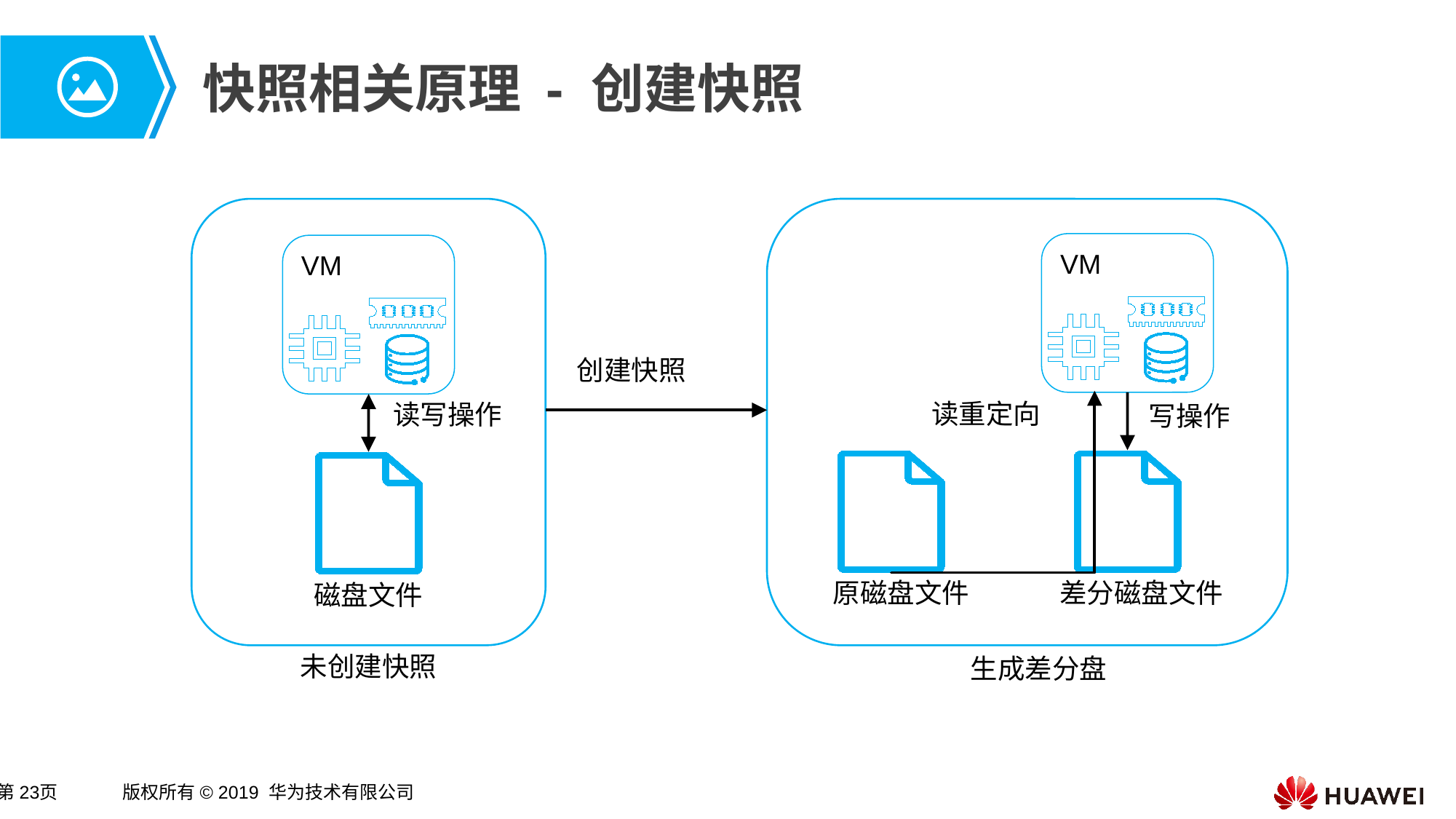

# 快照相关原理 - 创建快照

VM

磁盘文件
读写操作
未创建快照

VM

创建快照
读重定向
写操作

原磁盘文件

差分磁盘文件
生成差分盘